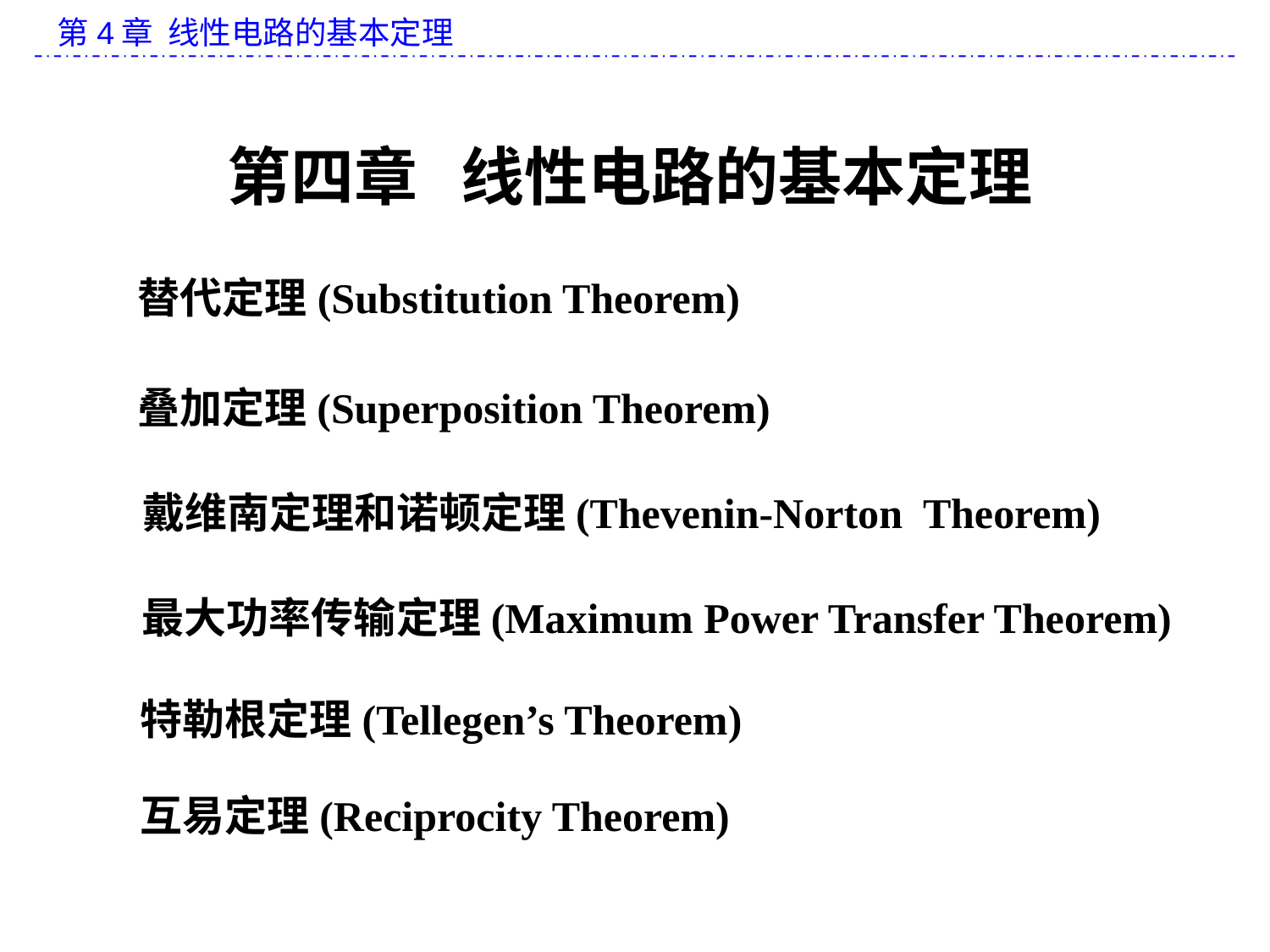

第四章   线性电路的基本定理
替代定理(Substitution Theorem)
叠加定理(Superposition Theorem)
戴维南定理和诺顿定理(Thevenin-Norton  Theorem)
最大功率传输定理(Maximum Power Transfer Theorem)
特勒根定理(Tellegen’s Theorem)
互易定理(Reciprocity Theorem)